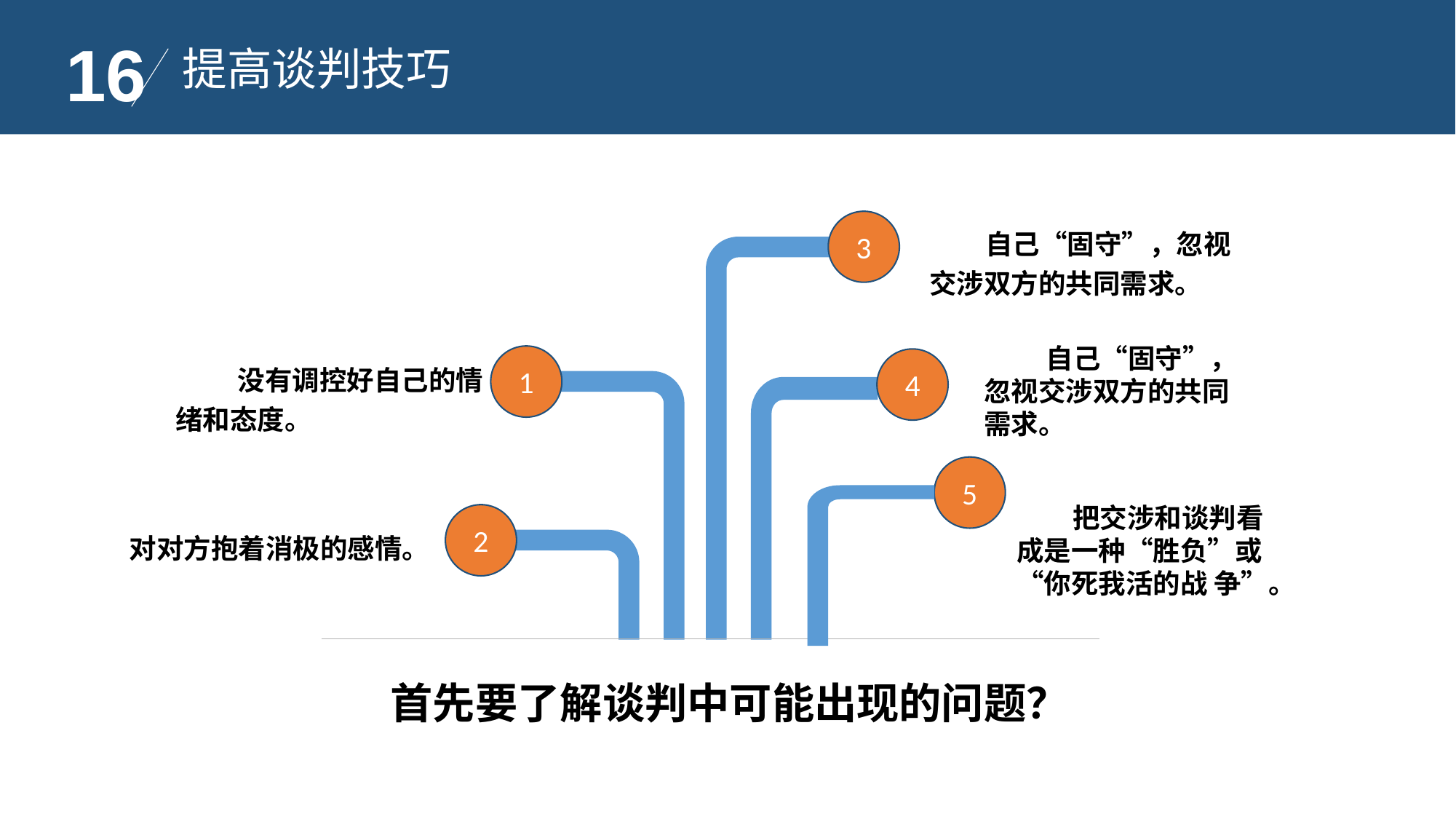

16
提高谈判技巧
3

1
4

5
2

        自己“固守”，忽视交涉双方的共同需求。
         自己“固守”，忽视交涉双方的共同需求。
         没有调控好自己的情绪和态度。
        把交涉和谈判看成是一种“胜负”或“你死我活的战 争”。
对对方抱着消极的感情。
首先要了解谈判中可能出现的问题？